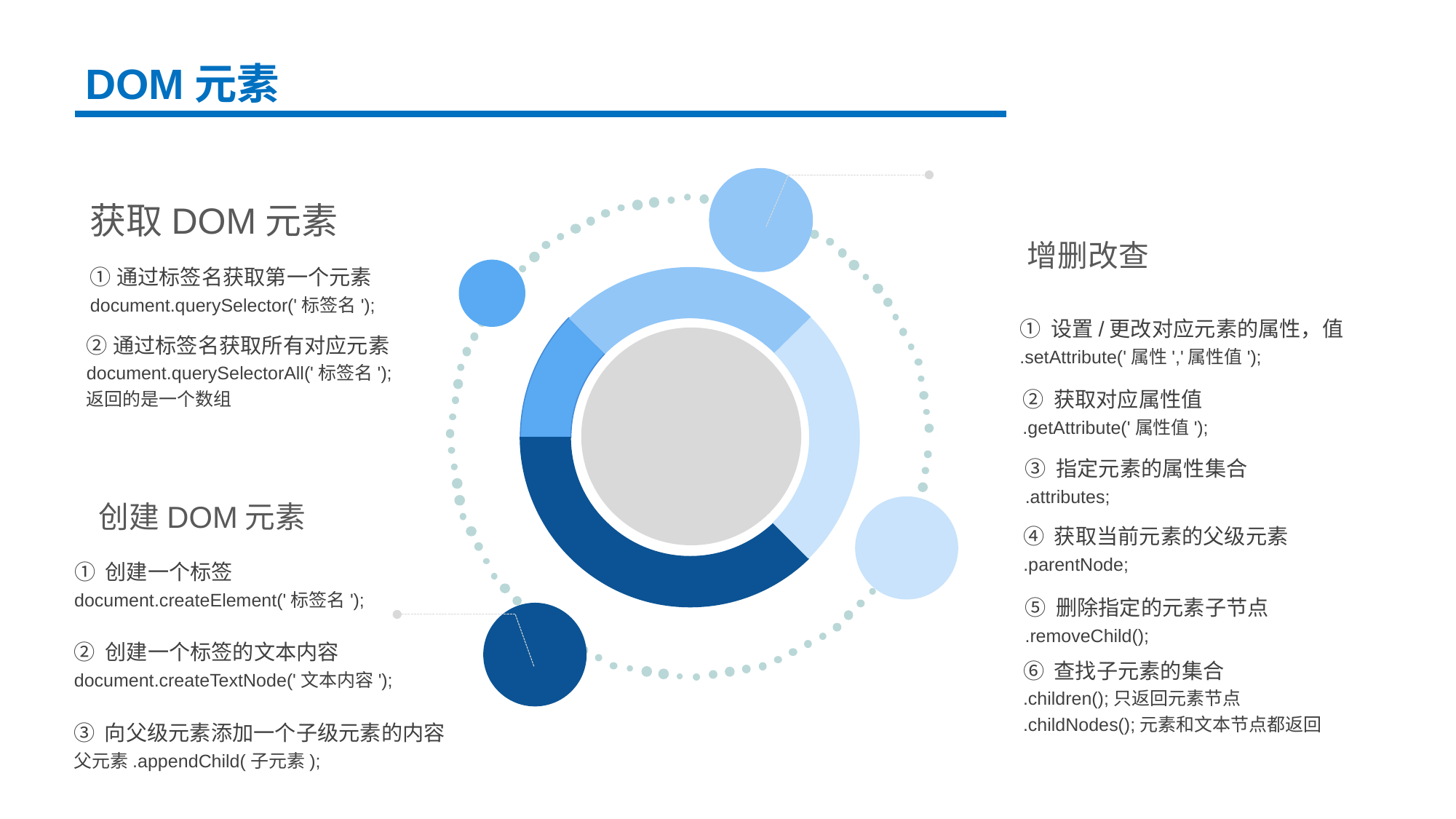

DOM元素

获取DOM元素
增删改查
①通过标签名获取第一个元素
document.querySelector('标签名');
① 设置/更改对应元素的属性，值
.setAttribute('属性','属性值');
②通过标签名获取所有对应元素
document.querySelectorAll('标签名');
返回的是一个数组
② 获取对应属性值
.getAttribute('属性值');
③ 指定元素的属性集合
.attributes;
创建DOM元素
④ 获取当前元素的父级元素
.parentNode;
① 创建一个标签
document.createElement('标签名');
⑤ 删除指定的元素子节点
.removeChild();
② 创建一个标签的文本内容
document.createTextNode('文本内容');
⑥ 查找子元素的集合
.children();只返回元素节点
.childNodes();元素和文本节点都返回
③ 向父级元素添加一个子级元素的内容
父元素.appendChild(子元素);